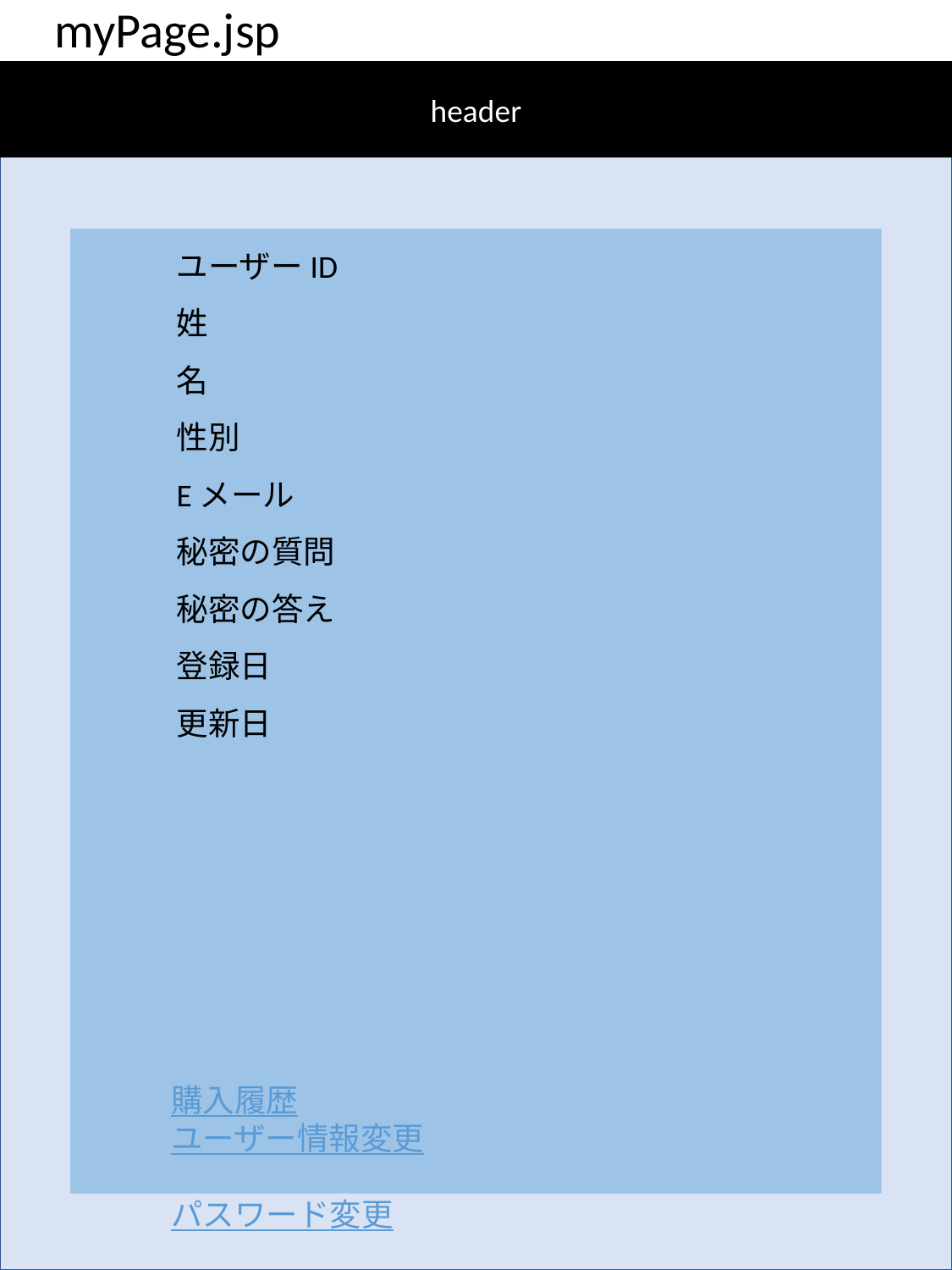

myPage.jsp
header

ユーザーID
姓
名
性別
Eメール
秘密の質問
秘密の答え
登録日
更新日

購入履歴
ユーザー情報変更
パスワード変更